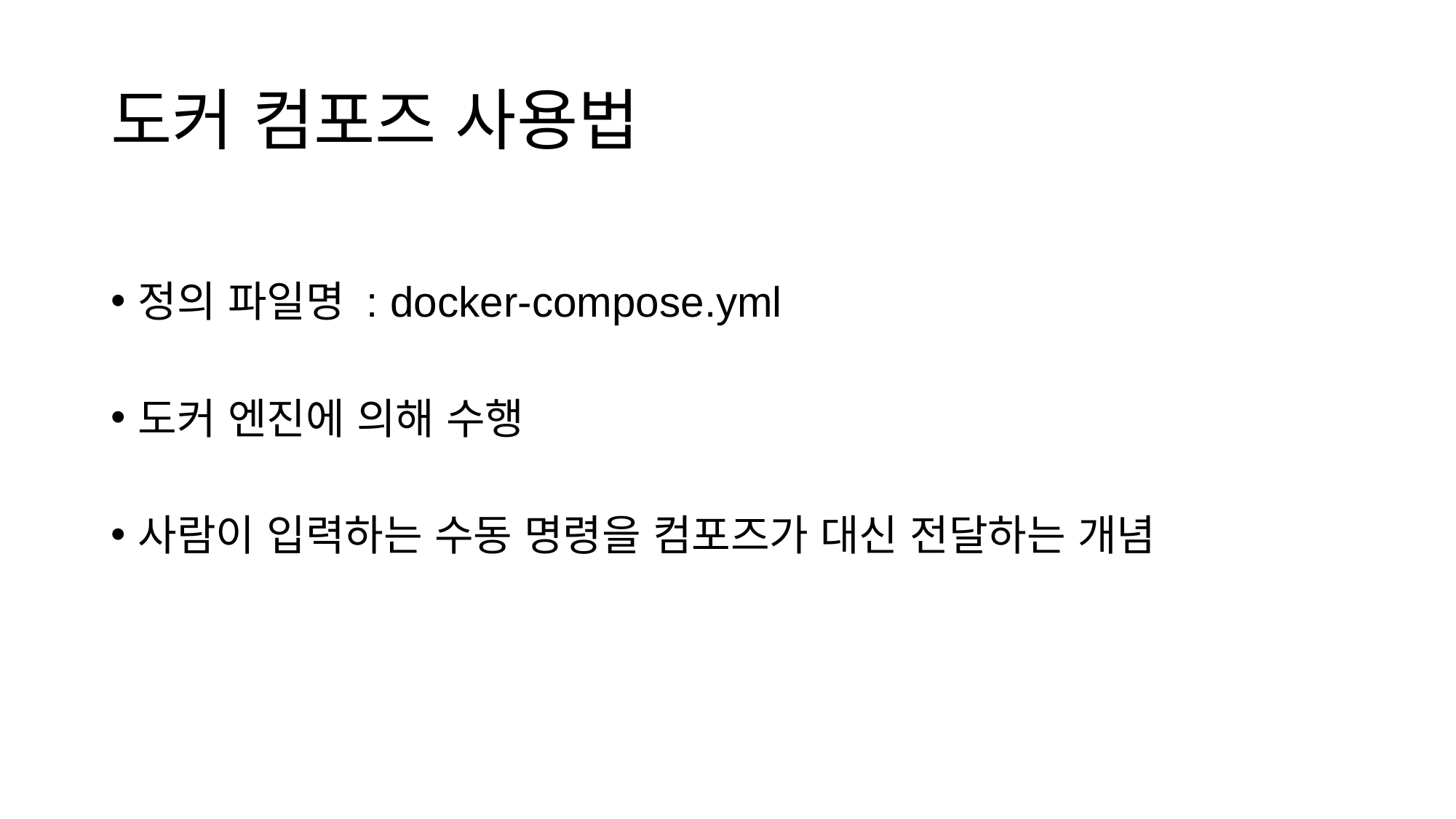

# 도커 컴포즈 사용법
정의 파일명 : docker-compose.yml
도커 엔진에 의해 수행
사람이 입력하는 수동 명령을 컴포즈가 대신 전달하는 개념